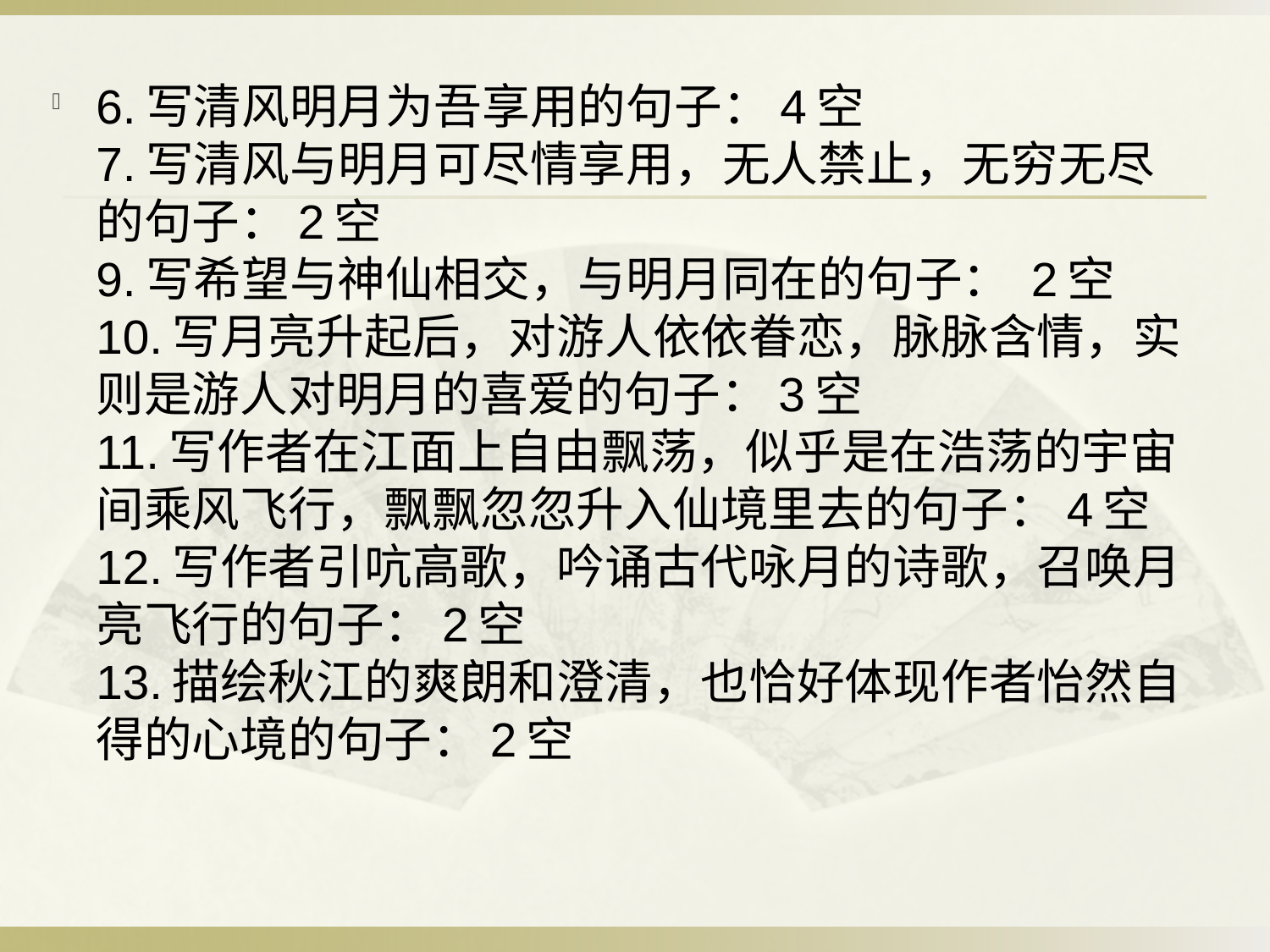

6.写清风明月为吾享用的句子：4空
7.写清风与明月可尽情享用，无人禁止，无穷无尽的句子：2空
9.写希望与神仙相交，与明月同在的句子： 2空
10.写月亮升起后，对游人依依眷恋，脉脉含情，实则是游人对明月的喜爱的句子：3空
11.写作者在江面上自由飘荡，似乎是在浩荡的宇宙间乘风飞行，飘飘忽忽升入仙境里去的句子：4空
12.写作者引吭高歌，吟诵古代咏月的诗歌，召唤月亮飞行的句子：2空
13.描绘秋江的爽朗和澄清，也恰好体现作者怡然自得的心境的句子：2空